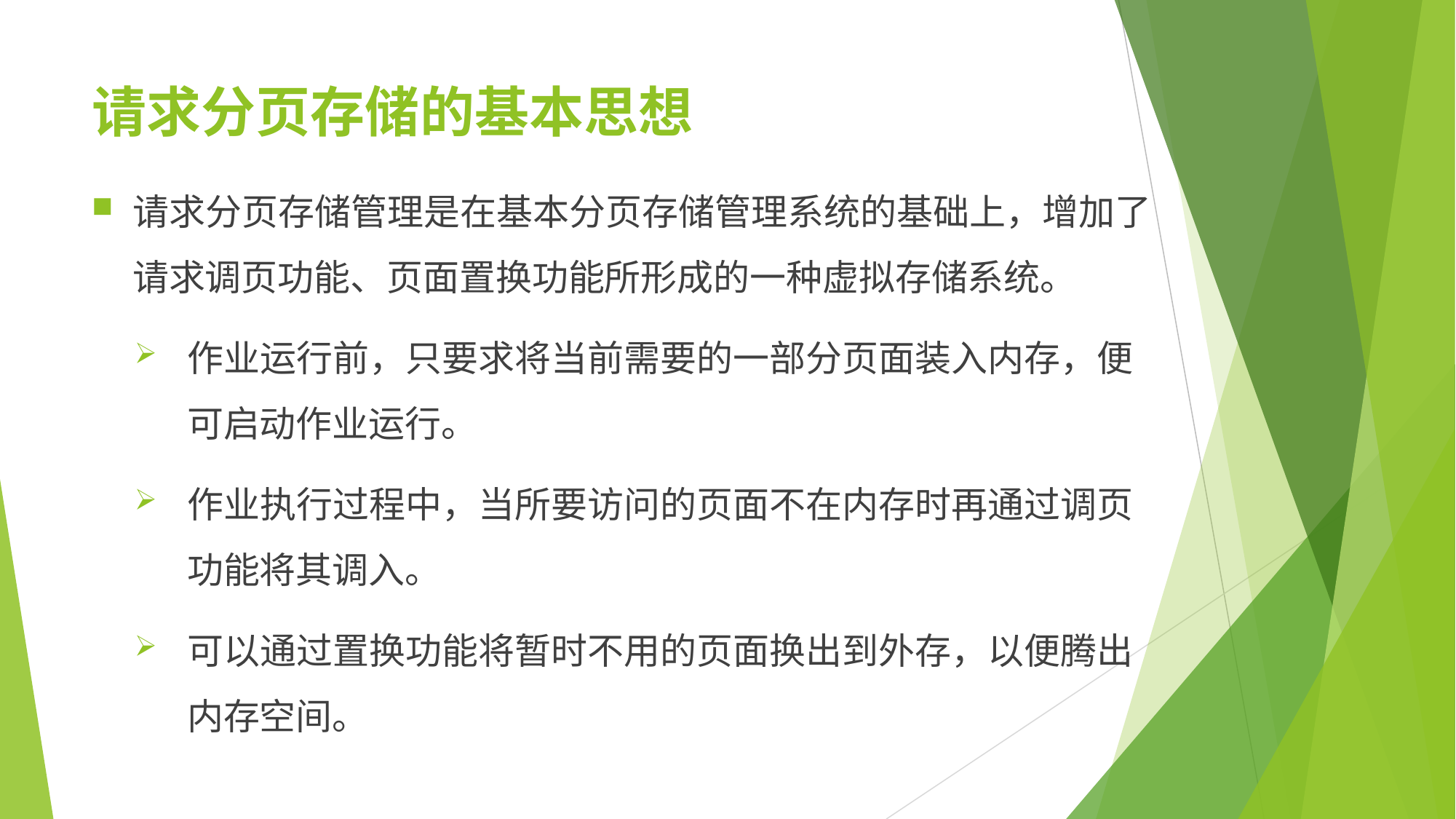

# 请求分页存储的基本思想
请求分页存储管理是在基本分页存储管理系统的基础上，增加了 请求调页功能、页面置换功能所形成的一种虚拟存储系统。
作业运行前，只要求将当前需要的一部分页面装入内存，便 可启动作业运行。
作业执行过程中，当所要访问的页面不在内存时再通过调页 功能将其调入。
可以通过置换功能将暂时不用的页面换出到外存，以便腾出 内存空间。